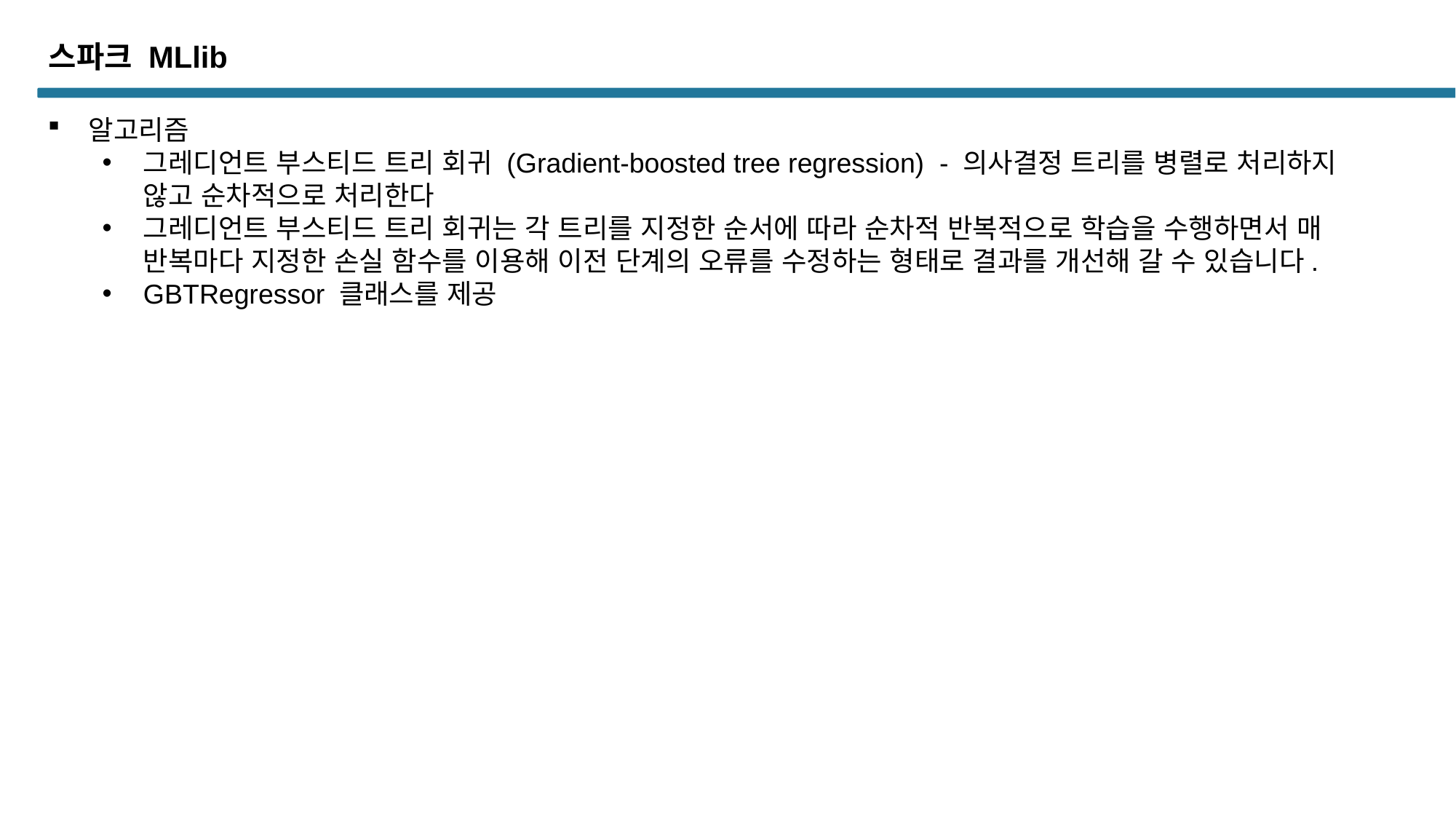

스파크 MLlib
알고리즘
그레디언트 부스티드 트리 회귀 (Gradient-boosted tree regression)  - 의사결정 트리를 병렬로 처리하지 않고 순차적으로 처리한다
그레디언트 부스티드 트리 회귀는 각 트리를 지정한 순서에 따라 순차적 반복적으로 학습을 수행하면서 매 반복마다 지정한 손실 함수를 이용해 이전 단계의 오류를 수정하는 형태로 결과를 개선해 갈 수 있습니다.
GBTRegressor 클래스를 제공